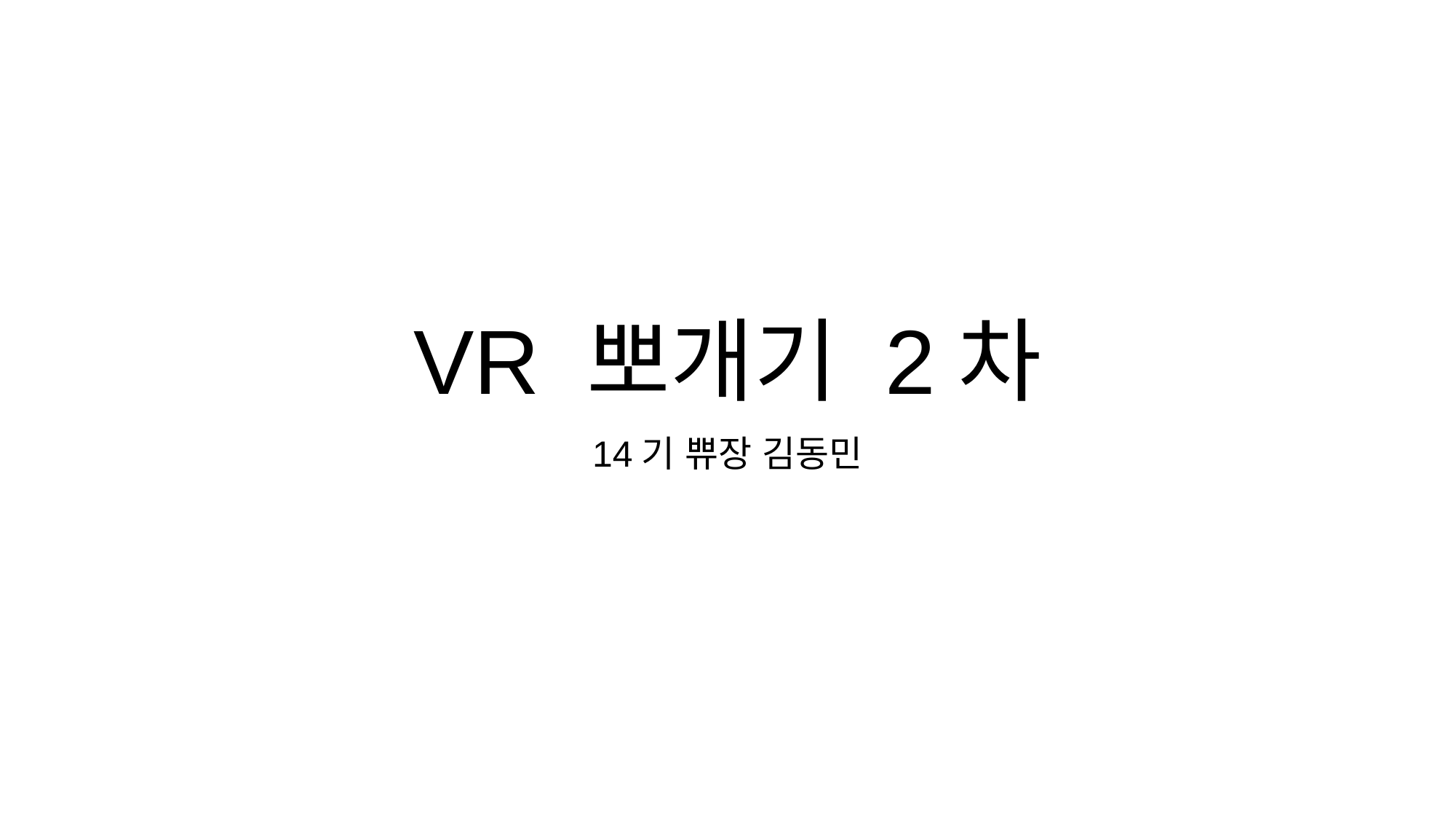

# VR 뽀개기 2차
14기 쀼장 김동민